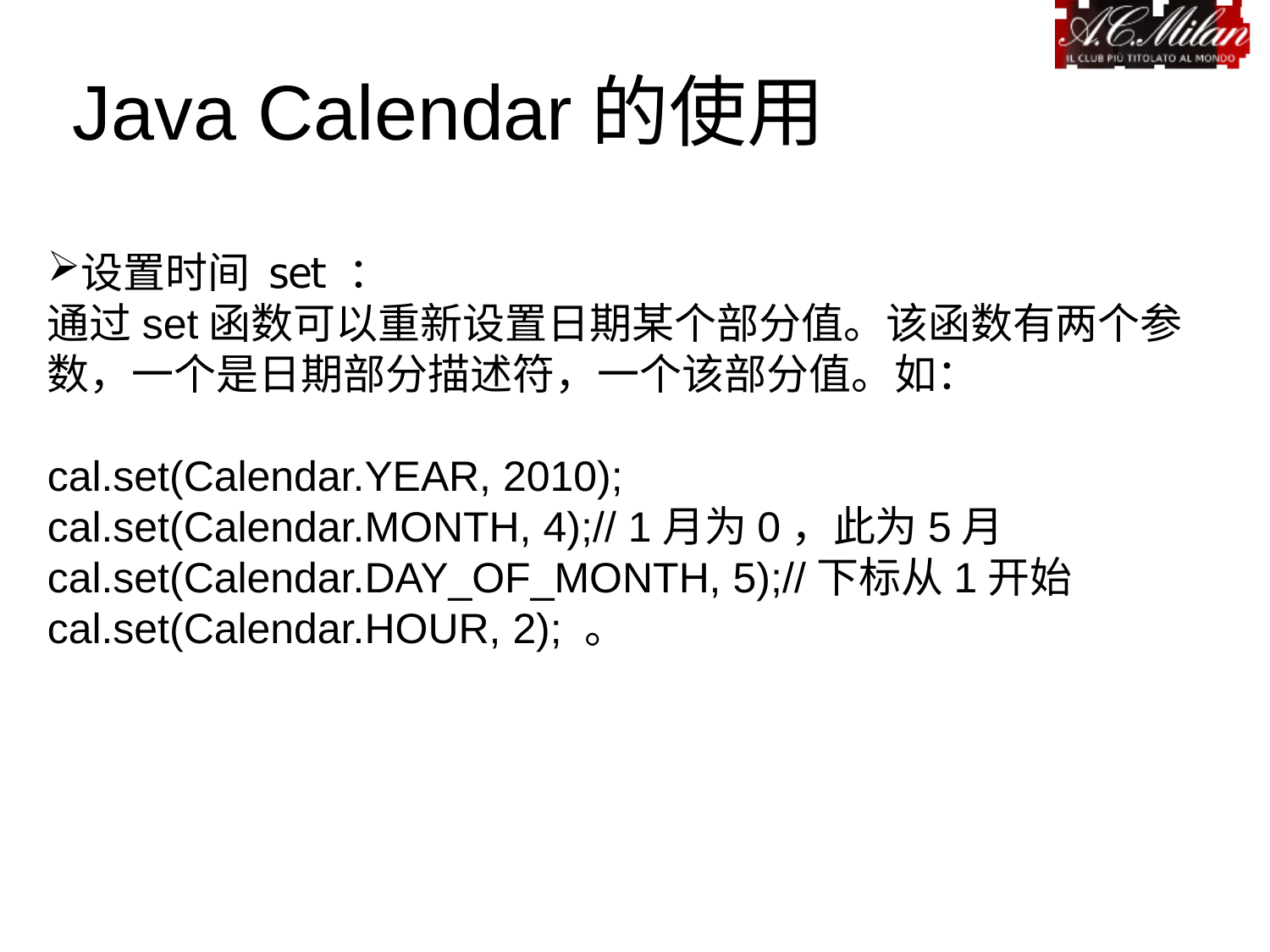

Java Calendar的使用

设置时间 set ：
通过set函数可以重新设置日期某个部分值。该函数有两个参数，一个是日期部分描述符，一个该部分值。如：

cal.set(Calendar.YEAR, 2010);
cal.set(Calendar.MONTH, 4);// 1月为0，此为5月
cal.set(Calendar.DAY_OF_MONTH, 5);//下标从1开始
cal.set(Calendar.HOUR, 2); 。